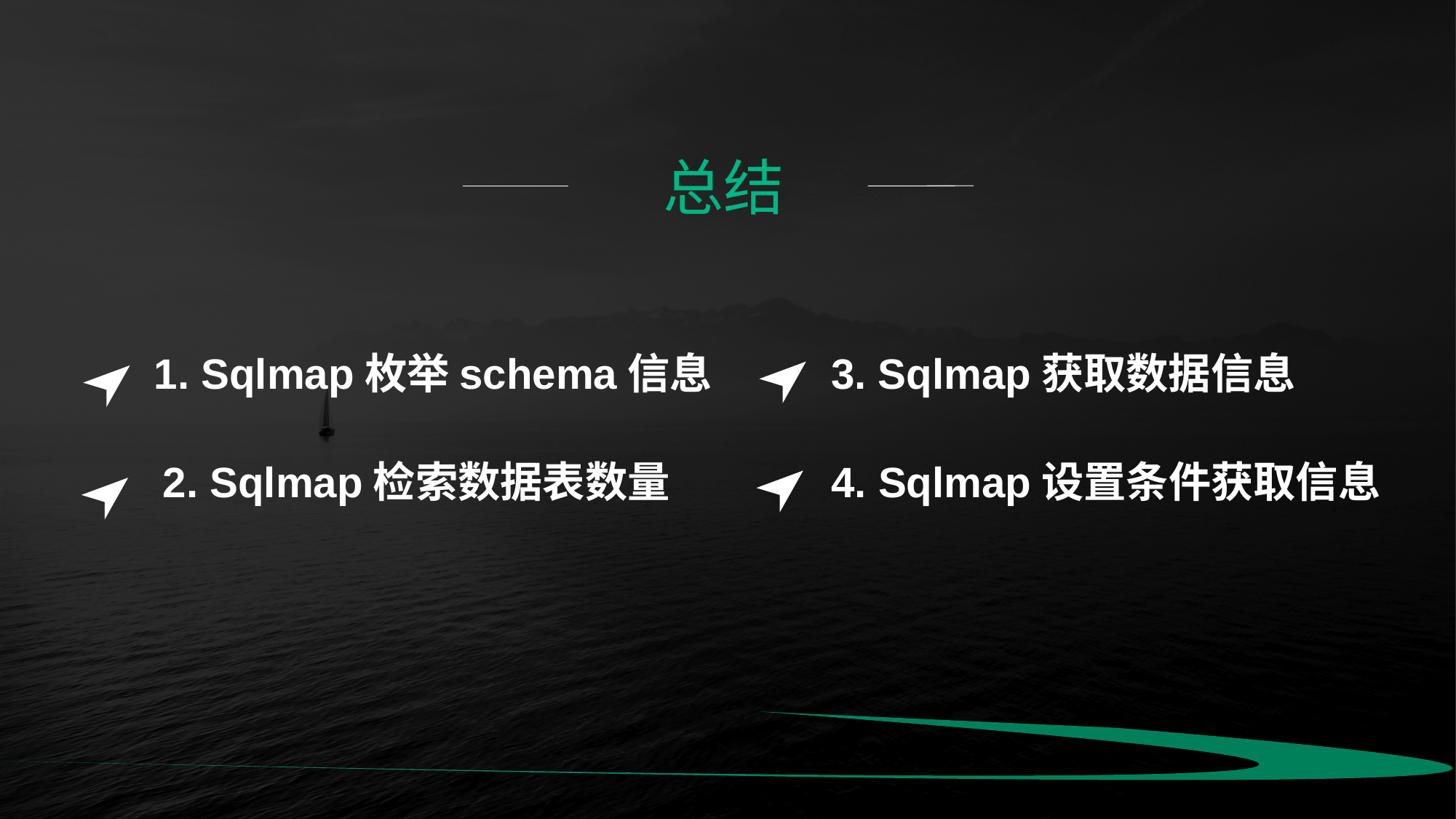

总结
3. Sqlmap获取数据信息

4. Sqlmap设置条件获取信息

1. Sqlmap枚举schema信息

2. Sqlmap检索数据表数量